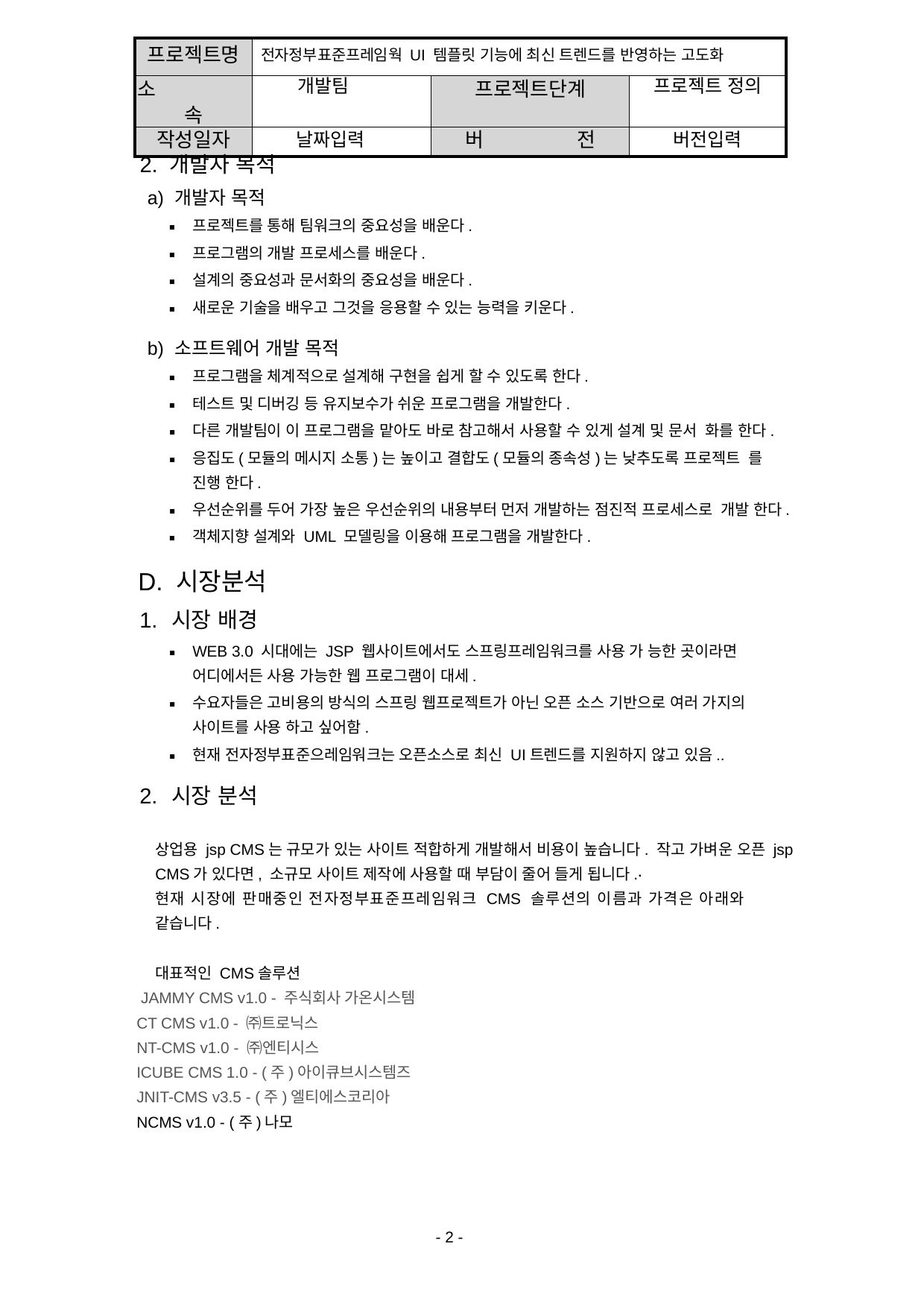

| 프로젝트명 | 전자정부표준프레임웍 UI 템플릿 기능에 최신 트렌드를 반영하는 고도화 |  |  |
| --- | --- | --- | --- |
| 소 속 | 개발팀 | 프로젝트단계 | 프로젝트 정의 |
| 작성일자 | 날짜입력 | 버 전 | 버전입력 |
2. 개발자 목적
개발자 목적
프로젝트를 통해 팀워크의 중요성을 배운다.
프로그램의 개발 프로세스를 배운다.
설계의 중요성과 문서화의 중요성을 배운다.
새로운 기술을 배우고 그것을 응용할 수 있는 능력을 키운다.

소프트웨어 개발 목적
프로그램을 체계적으로 설계해 구현을 쉽게 할 수 있도록 한다.
테스트 및 디버깅 등 유지보수가 쉬운 프로그램을 개발한다.
다른 개발팀이 이 프로그램을 맡아도 바로 참고해서 사용할 수 있게 설계 및 문서  화를 한다.
응집도(모듈의 메시지 소통)는 높이고 결합도(모듈의 종속성)는 낮추도록 프로젝트  를 진행 한다.
우선순위를 두어 가장 높은 우선순위의 내용부터 먼저 개발하는 점진적 프로세스로  개발 한다.
객체지향 설계와 UML 모델링을 이용해 프로그램을 개발한다.

D. 시장분석
시장 배경
WEB 3.0 시대에는 JSP 웹사이트에서도 스프링프레임워크를 사용 가 능한 곳이라면 어디에서든 사용 가능한 웹 프로그램이 대세.
수요자들은 고비용의 방식의 스프링 웹프로젝트가 아닌 오픈 소스 기반으로 여러 가지의  사이트를 사용 하고 싶어함.
현재 전자정부표준으레임워크는 오픈소스로 최신 UI트렌드를 지원하지 않고 있음..

시장 분석

상업용 jsp CMS는 규모가 있는 사이트 적합하게 개발해서 비용이 높습니다. 작고 가벼운 오픈 jsp CMS가 있다면, 소규모 사이트 제작에 사용할 때 부담이 줄어 들게 됩니다.‧
현재 시장에 판매중인 전자정부표준프레임워크 CMS 솔루션의 이름과 가격은 아래와 같습니다.

대표적인 CMS솔루션
 JAMMY CMS v1.0 - 주식회사 가온시스템
CT CMS v1.0 - ㈜트로닉스
NT-CMS v1.0 - ㈜엔티시스
ICUBE CMS 1.0 - (주)아이큐브시스템즈
JNIT-CMS v3.5 - (주)엘티에스코리아
NCMS v1.0 - (주)나모

- 2 -